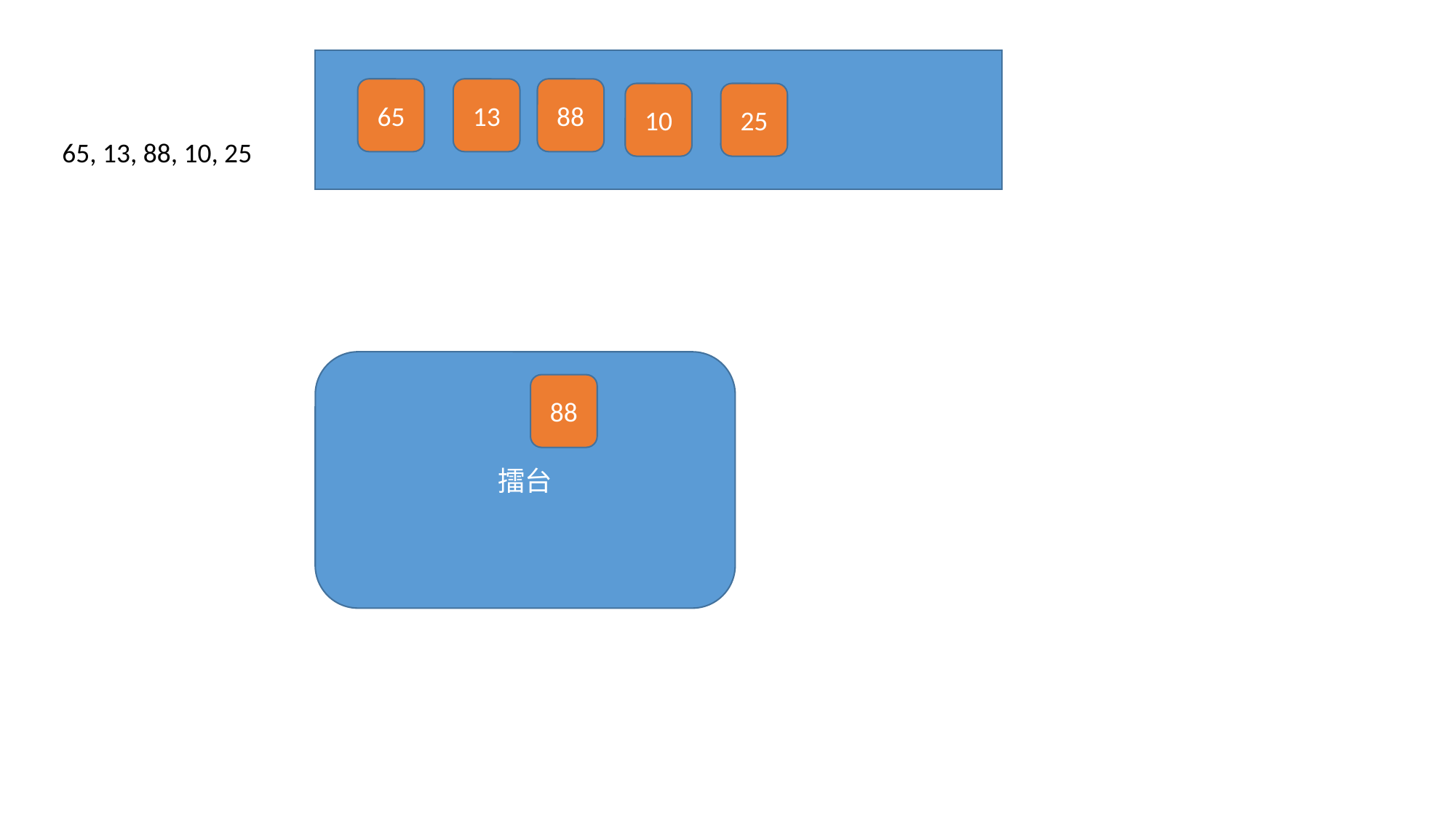

65
13
88
10
25
65, 13, 88, 10, 25
擂台
88